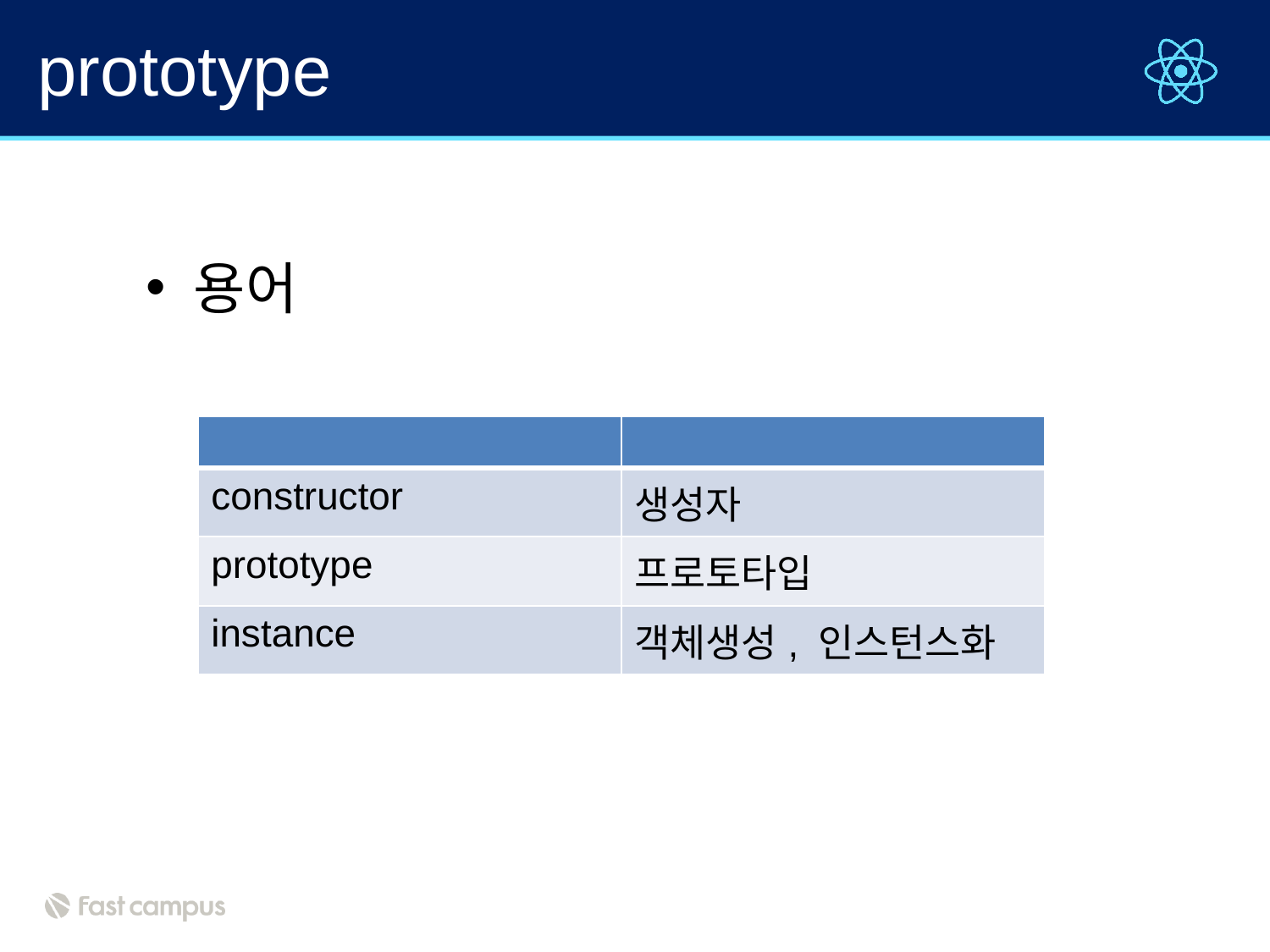

# prototype
용어

|  |  |
| --- | --- |
| constructor | 생성자 |
| prototype | 프로토타입 |
| instance | 객체생성, 인스턴스화 |